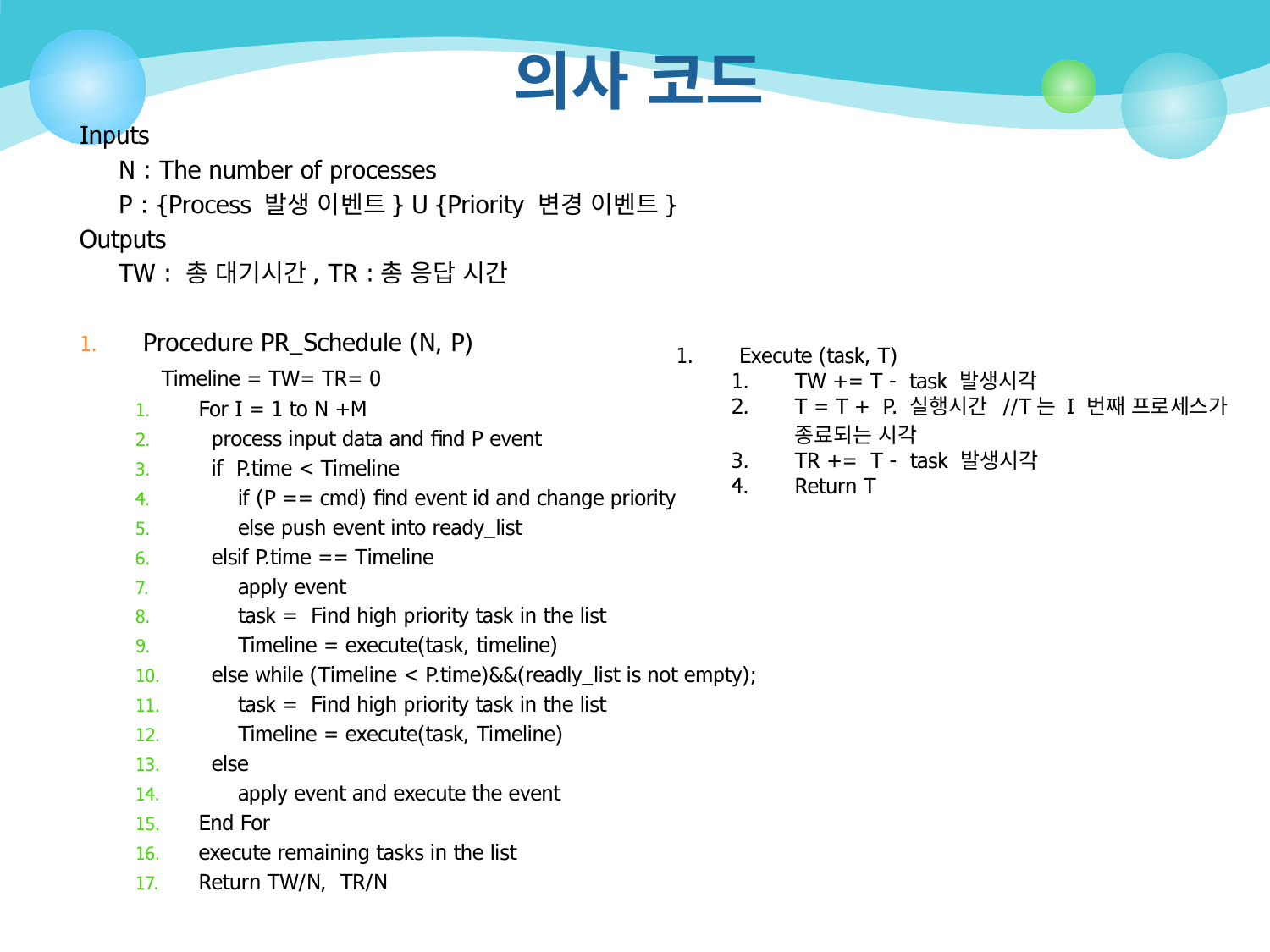

# 의사 코드
Inputs
     N : The number of processes
     P : {Process 발생 이벤트} U {Priority 변경 이벤트}
Outputs
     TW : 총 대기시간, TR :총 응답 시간

Procedure PR_Schedule (N, P)
    Timeline = TW= TR= 0
For I = 1 to N +M
  process input data and find P event
  if  P.time < Timeline
      if (P == cmd) find event id and change priority
      else push event into ready_list
  elsif P.time == Timeline
      apply event
      task =  Find high priority task in the list
      Timeline = execute(task, timeline)
  else while (Timeline < P.time)&&(readly_list is not empty);
      task =  Find high priority task in the list
      Timeline = execute(task, Timeline)
  else
      apply event and execute the event
End For
execute remaining tasks in the list
Return TW/N,  TR/N
Execute (task, T)
TW += T -  task 발생시각
T = T +  P. 실행시간   //T는 I 번째 프로세스가 종료되는 시각
TR +=  T -  task 발생시각
Return T